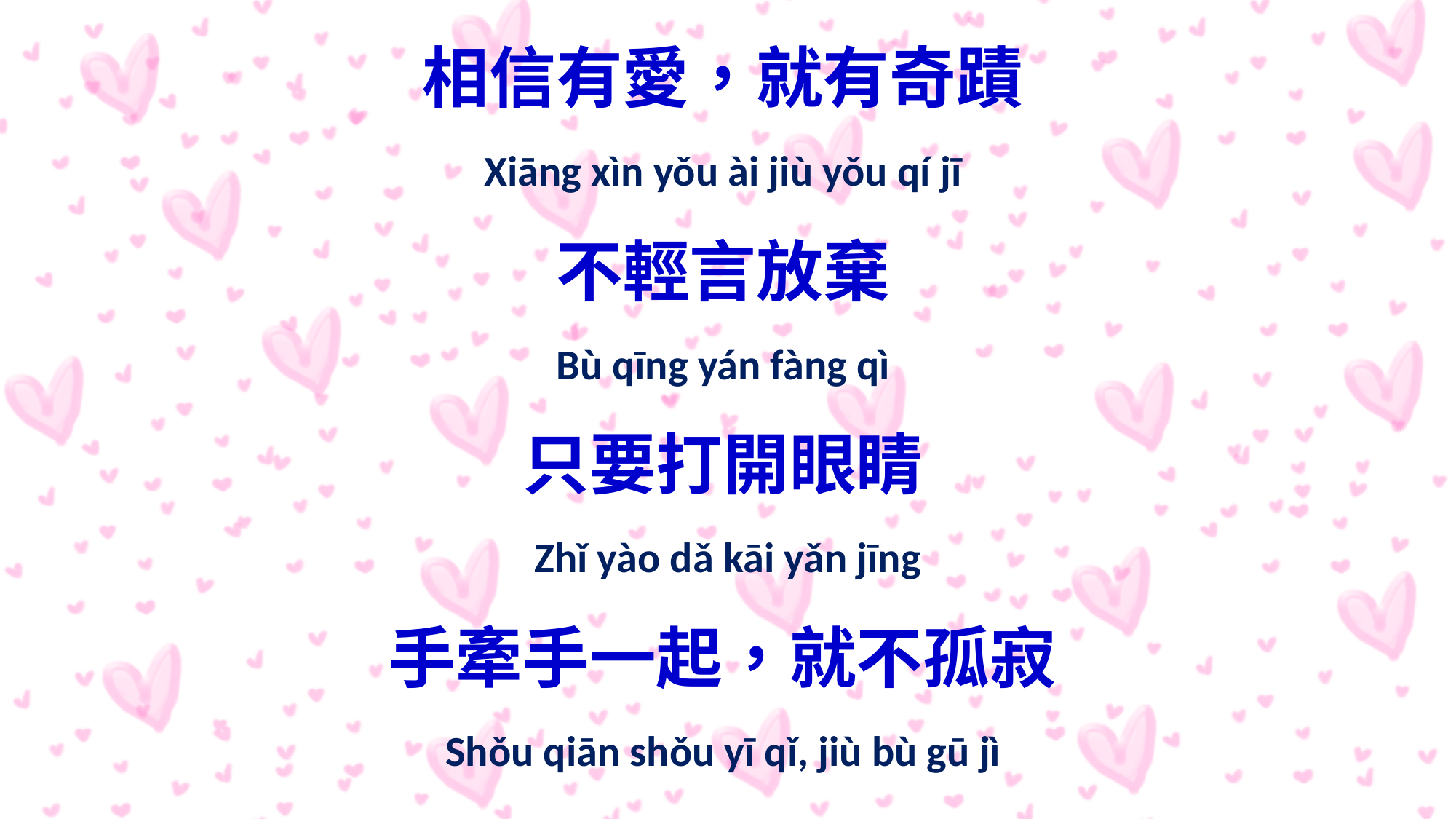

相信有愛，就有奇蹟
Xiāng xìn yǒu ài jiù yǒu qí jī
不輕言放棄
Bù qīng yán fàng qì
只要打開眼睛
Zhǐ yào dǎ kāi yǎn jīng
手牽手一起，就不孤寂
Shǒu qiān shǒu yī qǐ, jiù bù gū jì